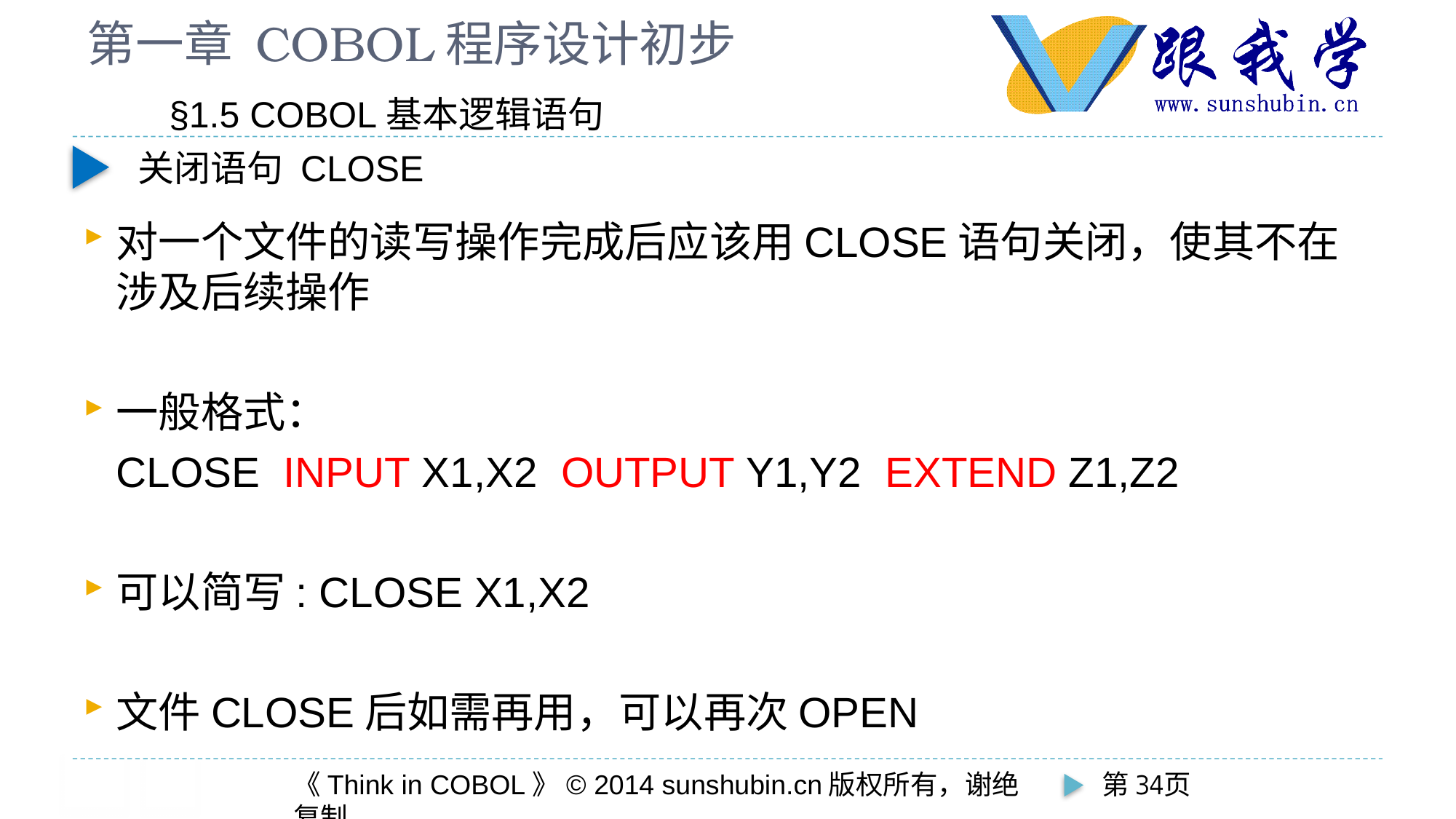

# 第一章 COBOL程序设计初步
§1.5 COBOL基本逻辑语句

关闭语句 CLOSE
对一个文件的读写操作完成后应该用CLOSE语句关闭，使其不在涉及后续操作

一般格式：
	CLOSE  INPUT X1,X2  OUTPUT Y1,Y2  EXTEND Z1,Z2

可以简写: CLOSE X1,X2

文件CLOSE后如需再用，可以再次OPEN